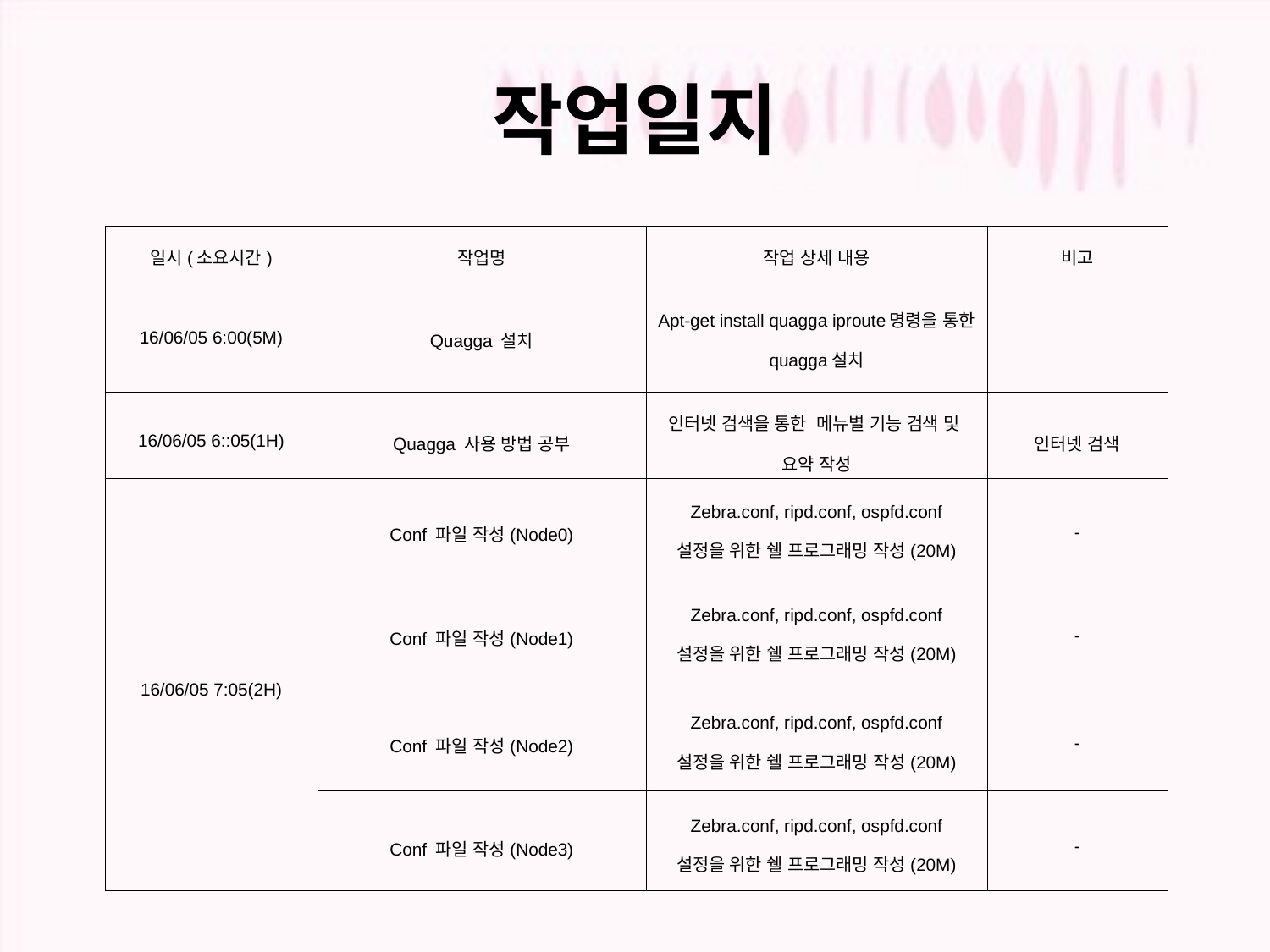

# 작업일지
| 일시(소요시간) | 작업명 | 작업 상세 내용 | 비고 |
| --- | --- | --- | --- |
| 16/06/05 6:00(5M) | Quagga 설치 | Apt-get install quagga iproute명령을 통한 quagga설치 |  |
| 16/06/05 6::05(1H) | Quagga 사용 방법 공부 | 인터넷 검색을 통한 메뉴별 기능 검색 및 요약 작성 | 인터넷 검색 |
| 16/06/05 7:05(2H) | Conf 파일 작성(Node0) | Zebra.conf, ripd.conf, ospfd.conf 설정을 위한 쉘 프로그래밍 작성(20M) | - |
|  | Conf 파일 작성(Node1) | Zebra.conf, ripd.conf, ospfd.conf 설정을 위한 쉘 프로그래밍 작성(20M) | - |
|  | Conf 파일 작성(Node2) | Zebra.conf, ripd.conf, ospfd.conf 설정을 위한 쉘 프로그래밍 작성(20M) | - |
|  | Conf 파일 작성(Node3) | Zebra.conf, ripd.conf, ospfd.conf 설정을 위한 쉘 프로그래밍 작성(20M) | - |